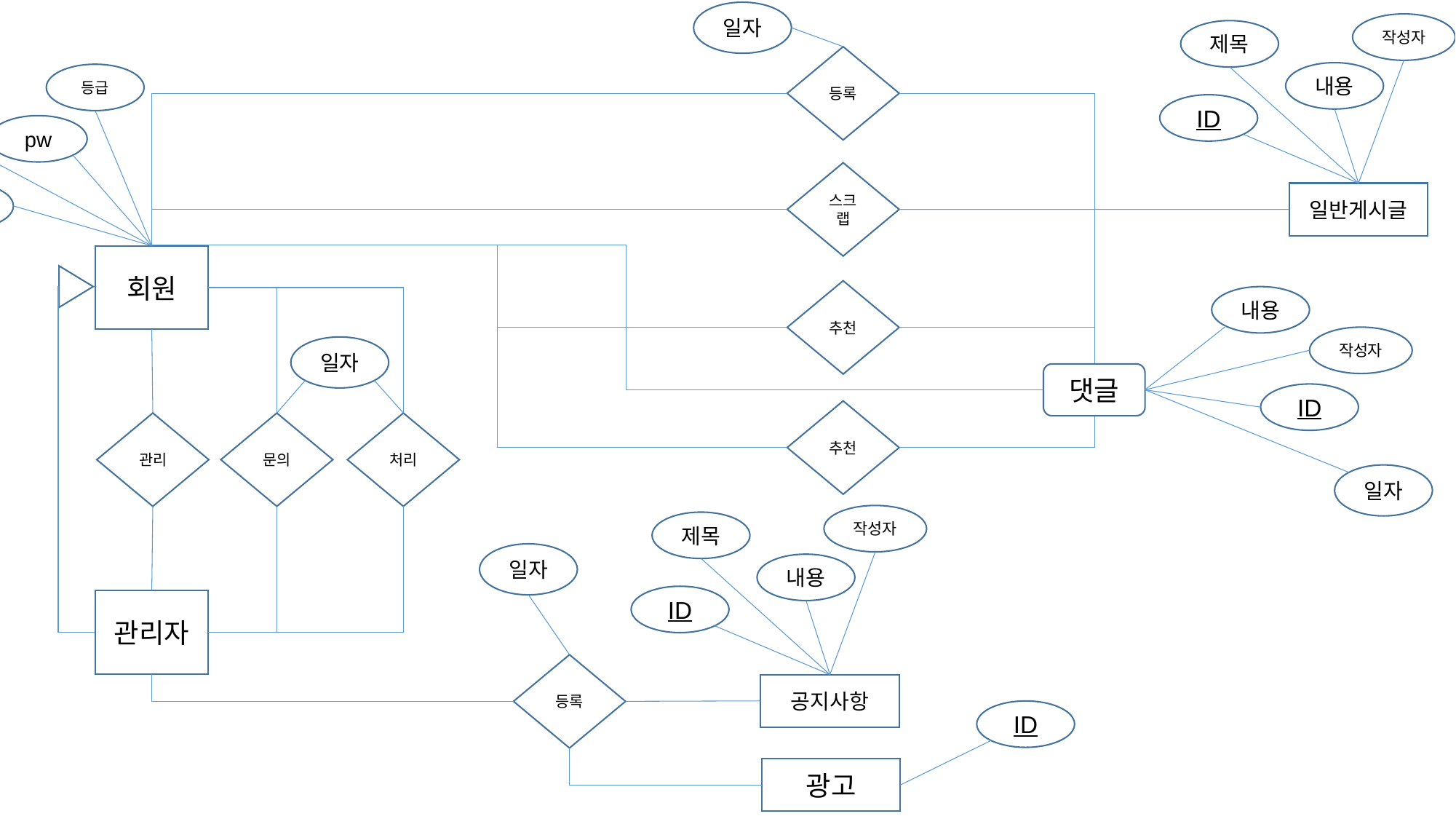

일자
작성자
제목
등록
내용
등급
ID
닉네임
pw
스크랩
id
일반게시글
회원

추천
내용
작성자
일자
댓글
ID
추천
관리
문의
처리
일자
작성자
제목
일자
내용
ID
관리자
등록
공지사항
ID
광고